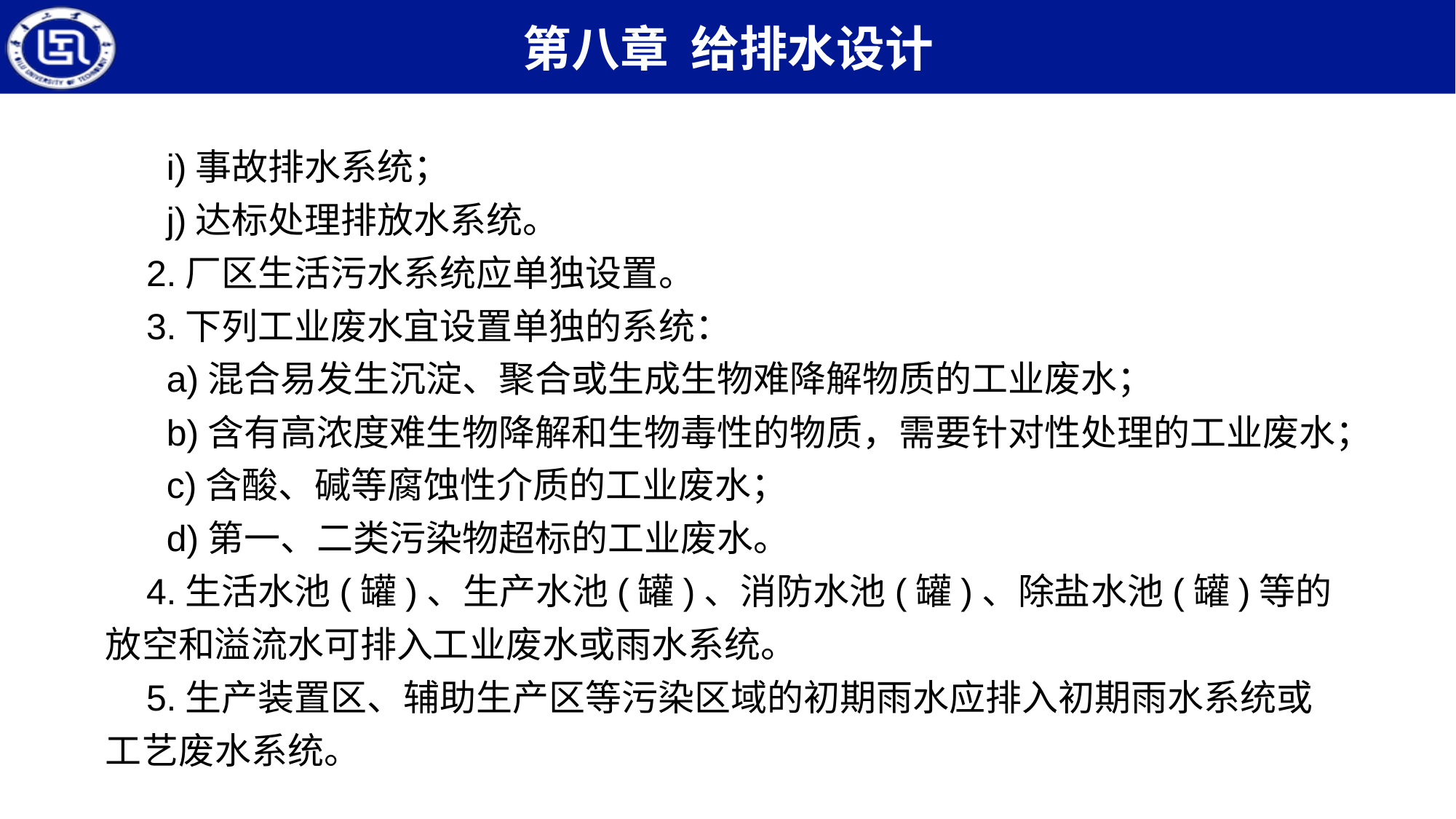

i)事故排水系统；
      j)达标处理排放水系统。
    2.厂区生活污水系统应单独设置。
    3.下列工业废水宜设置单独的系统：
      a)混合易发生沉淀、聚合或生成生物难降解物质的工业废水；
      b)含有高浓度难生物降解和生物毒性的物质，需要针对性处理的工业废水；
      c)含酸、碱等腐蚀性介质的工业废水；
      d)第一、二类污染物超标的工业废水。
    4.生活水池(罐)、生产水池(罐)、消防水池(罐)、除盐水池(罐)等的放空和溢流水可排入工业废水或雨水系统。
    5.生产装置区、辅助生产区等污染区域的初期雨水应排入初期雨水系统或工艺废水系统。